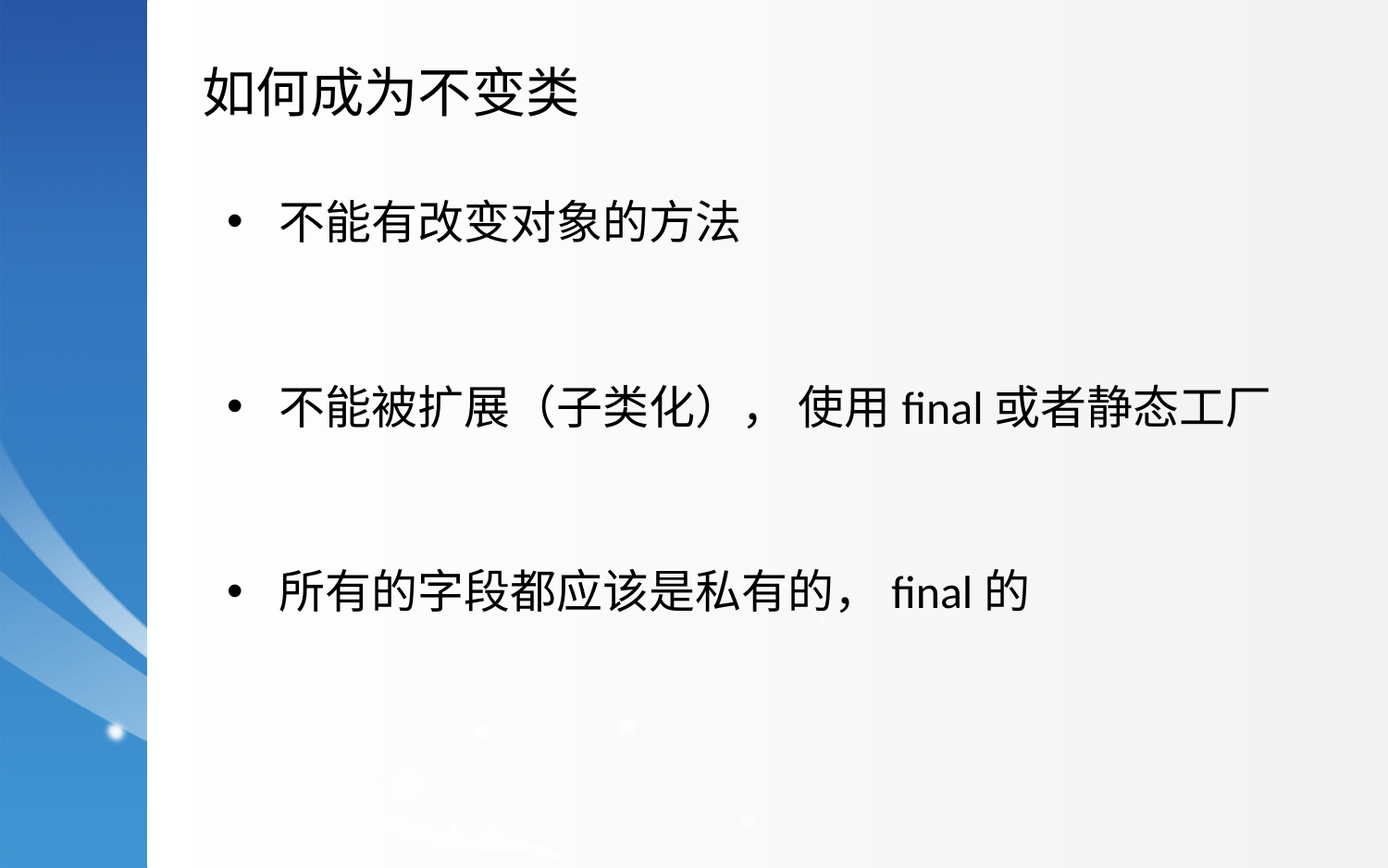

如何成为不变类

不能有改变对象的方法

不能被扩展（子类化）， 使用final或者静态工厂

所有的字段都应该是私有的，final的